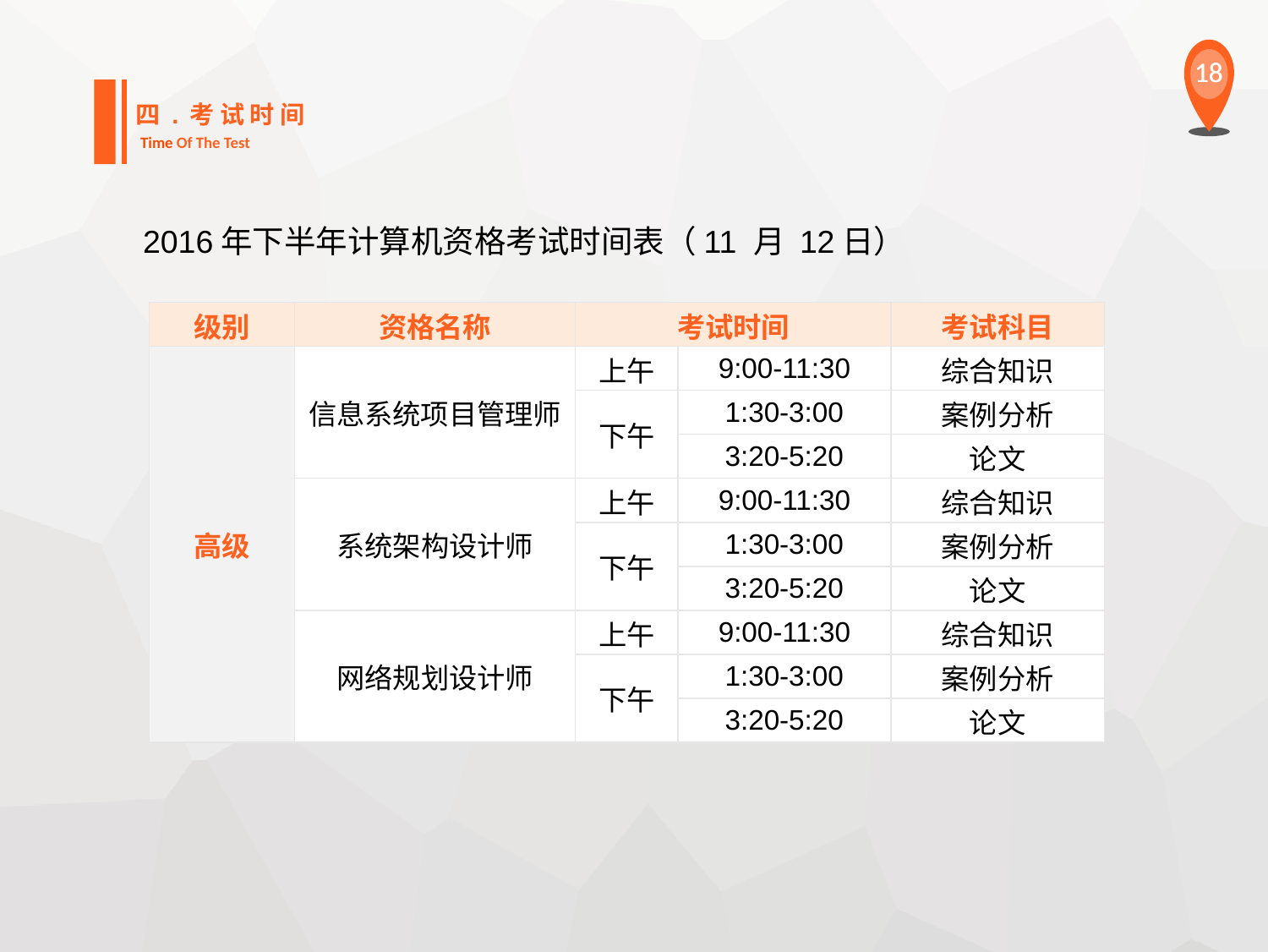

18
18

四.考试时间
Time Of The Test
2016年下半年计算机资格考试时间表（11 月 12日）
| 级别 | 资格名称 | 考试时间 |  | 考试科目 |
| --- | --- | --- | --- | --- |
| 高级 | 信息系统项目管理师 | 上午 | 9:00-11:30 | 综合知识 |
|  |  | 下午 | 1:30-3:00 | 案例分析 |
|  |  |  | 3:20-5:20 | 论文 |
|  | 系统架构设计师 | 上午 | 9:00-11:30 | 综合知识 |
|  |  | 下午 | 1:30-3:00 | 案例分析 |
|  |  |  | 3:20-5:20 | 论文 |
|  | 网络规划设计师 | 上午 | 9:00-11:30 | 综合知识 |
|  |  | 下午 | 1:30-3:00 | 案例分析 |
|  |  |  | 3:20-5:20 | 论文 |